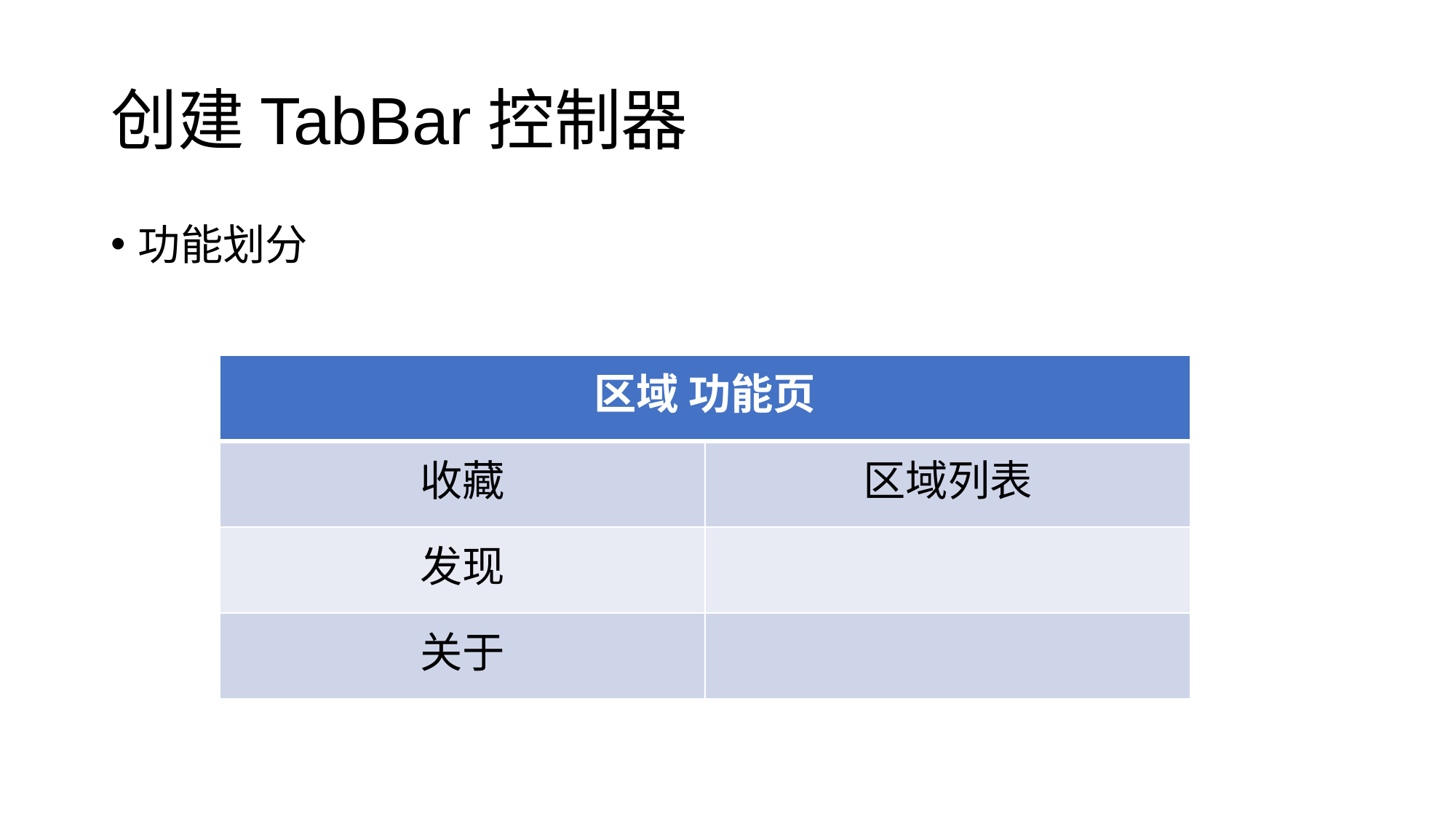

# 创建TabBar控制器
功能划分
| 区域 功能页 |  |
| --- | --- |
| 收藏 | 区域列表 |
| 发现 |  |
| 关于 |  |